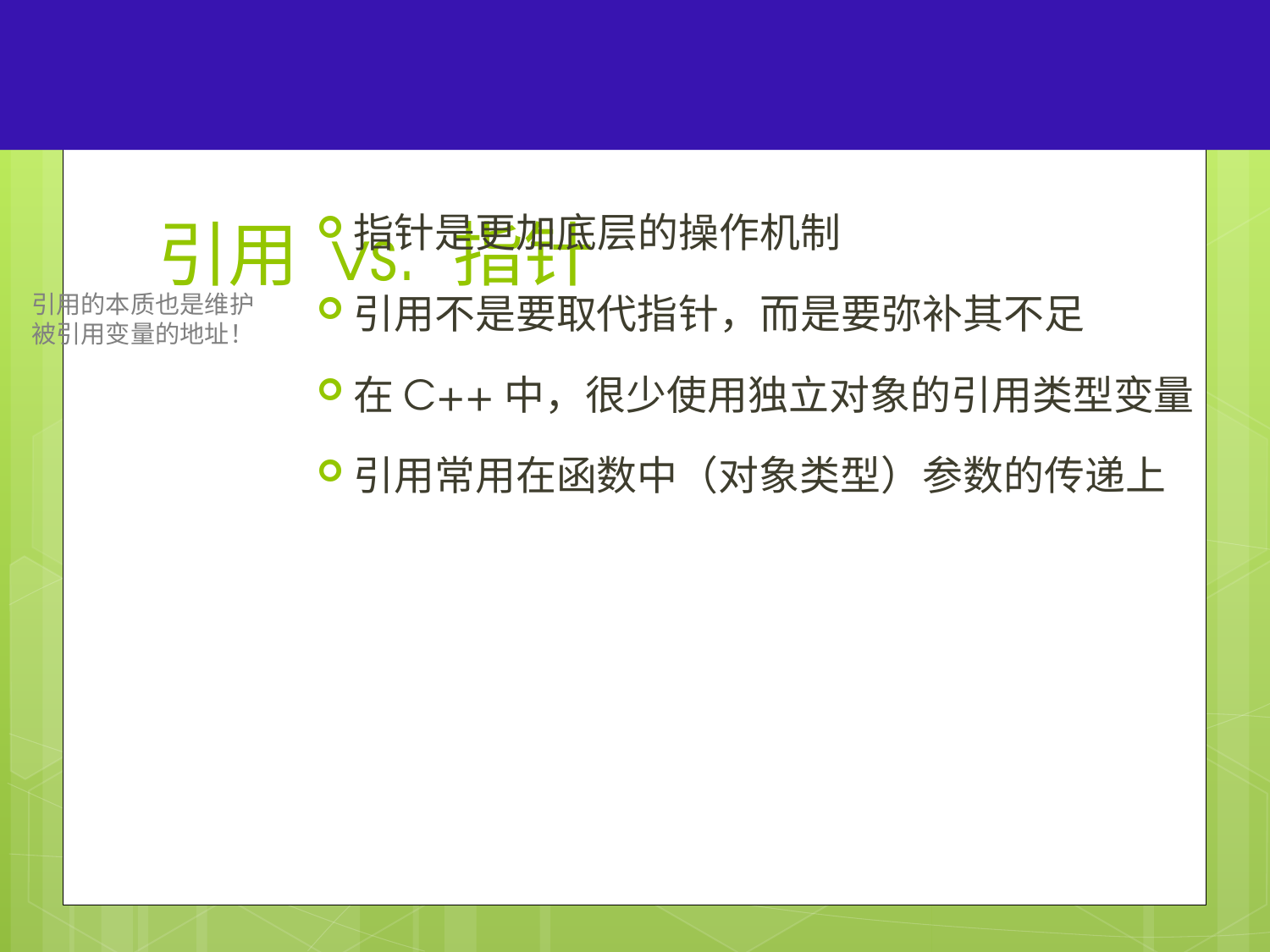

25
# 引用 vs. 指针
指针是更加底层的操作机制
引用不是要取代指针，而是要弥补其不足
在C++中，很少使用独立对象的引用类型变量
引用常用在函数中（对象类型）参数的传递上

引用的本质也是维护
被引用变量的地址！